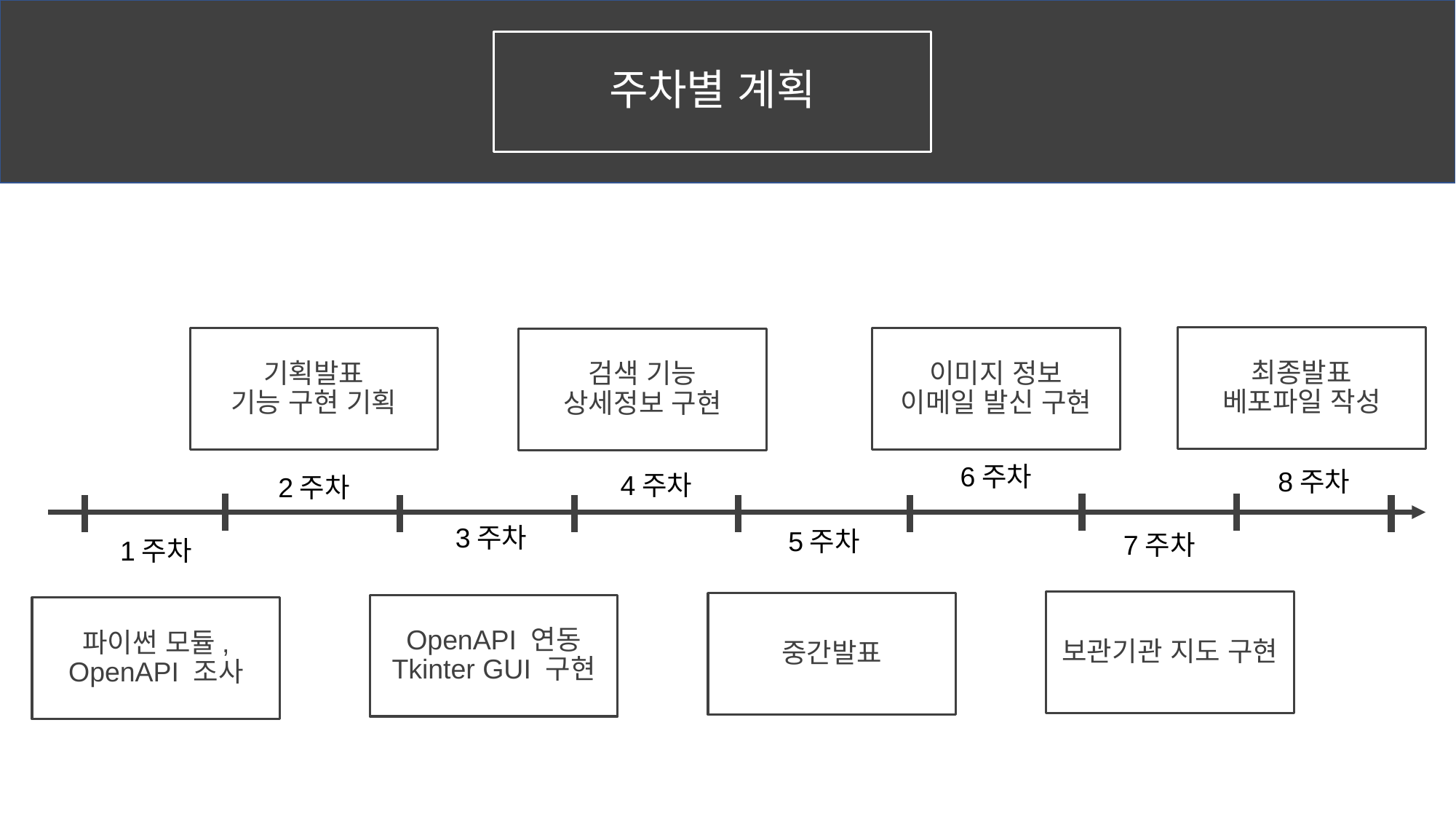

# 주차별 계획
최종발표
베포파일 작성
이미지 정보
이메일 발신 구현
기획발표
기능 구현 기획
검색 기능
상세정보 구현
6주차
8주차
4주차
2주차

3주차
5주차
7주차
1주차
보관기관 지도 구현
중간발표
OpenAPI 연동
Tkinter GUI 구현
파이썬 모듈,
OpenAPI 조사